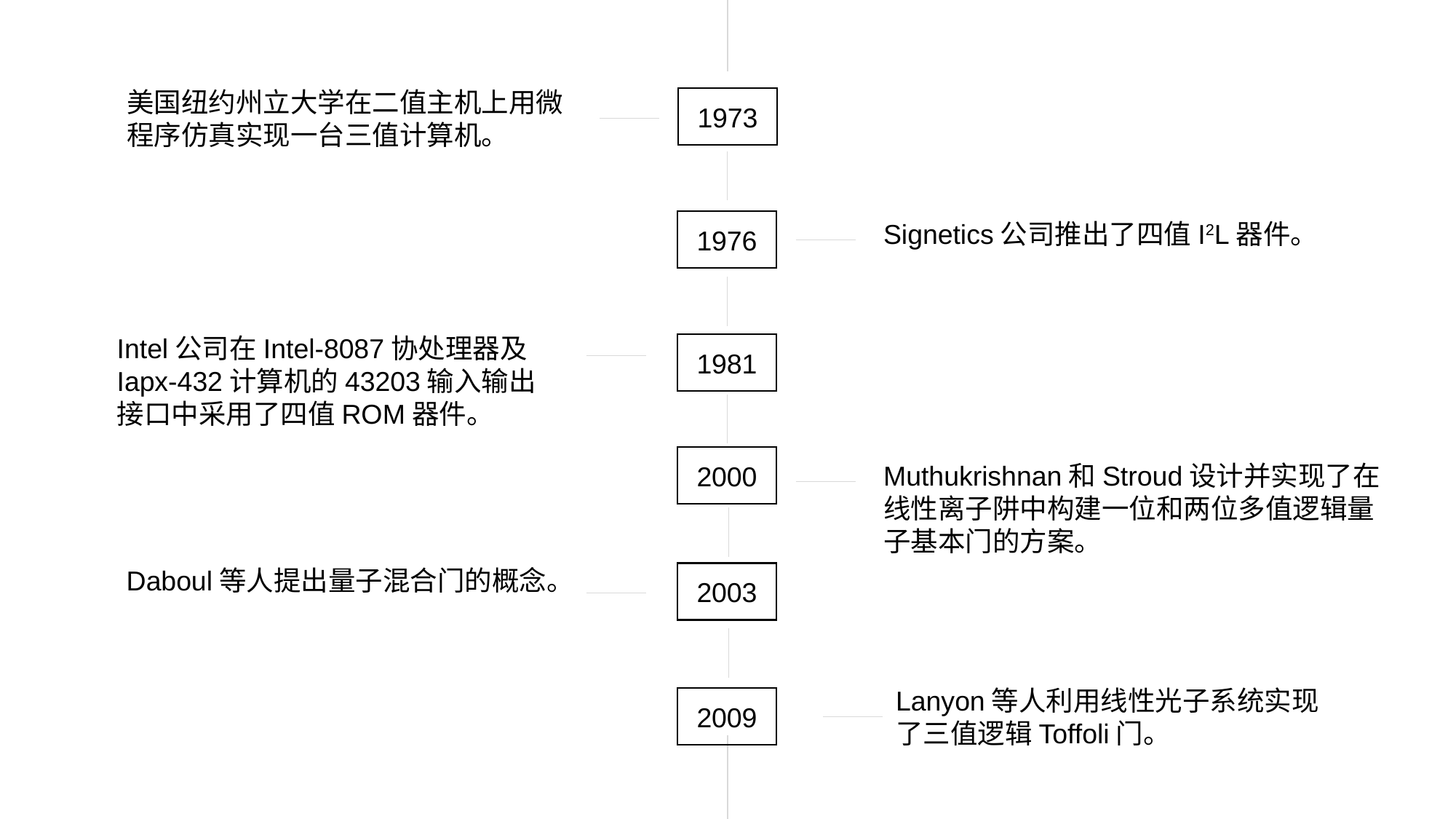

美国纽约州立大学在二值主机上用微程序仿真实现一台三值计算机。
1973
1976
Signetics公司推出了四值I2L器件。
Intel公司在Intel-8087协处理器及Iapx-432计算机的43203输入输出接口中采用了四值ROM器件。
1981
2000
Muthukrishnan和Stroud设计并实现了在线性离子阱中构建一位和两位多值逻辑量子基本门的方案。
Daboul等人提出量子混合门的概念。
2003
Lanyon等人利用线性光子系统实现了三值逻辑Toffoli门。
2009